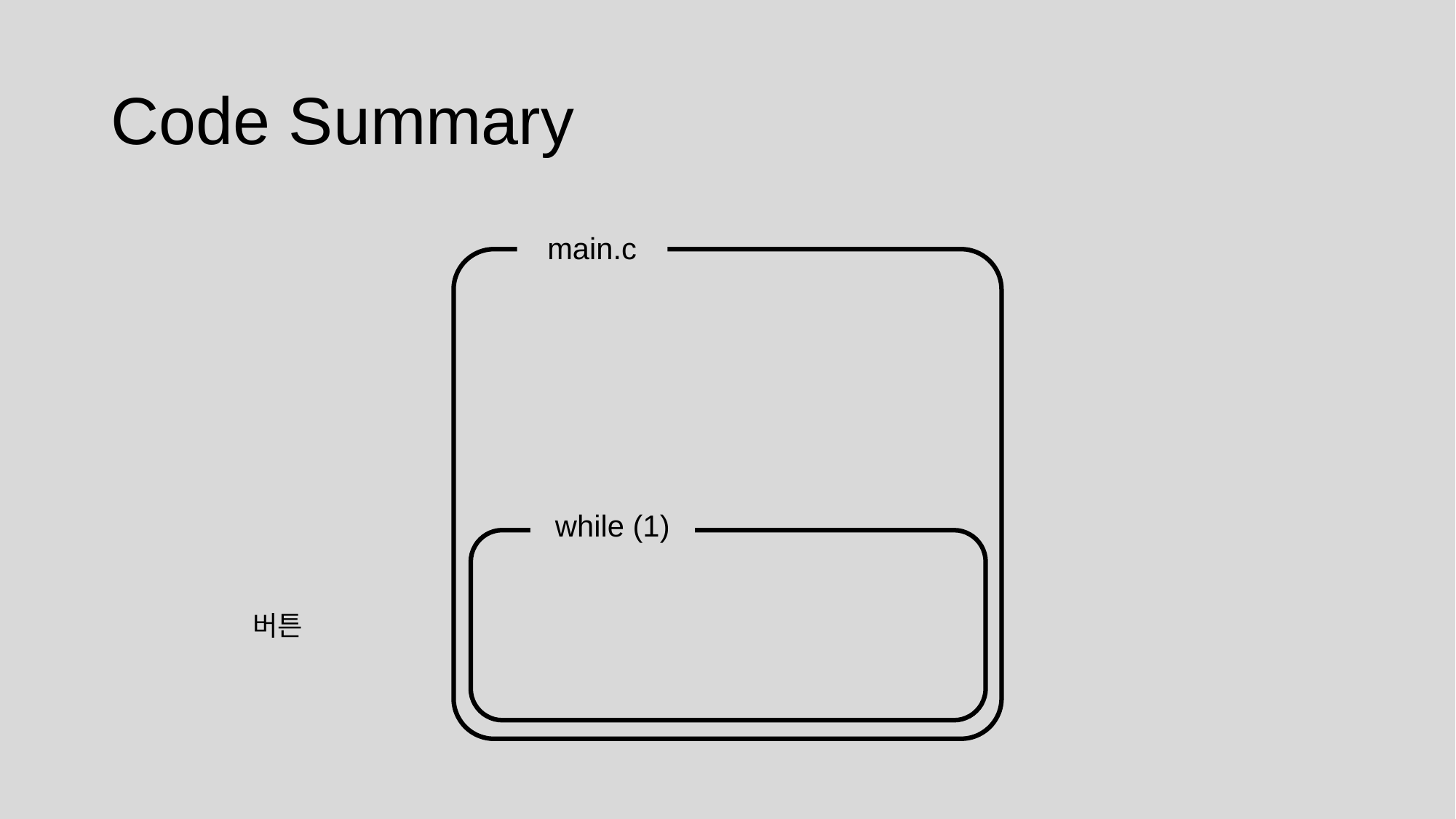

# Code Summary
main.c

while (1)

버튼